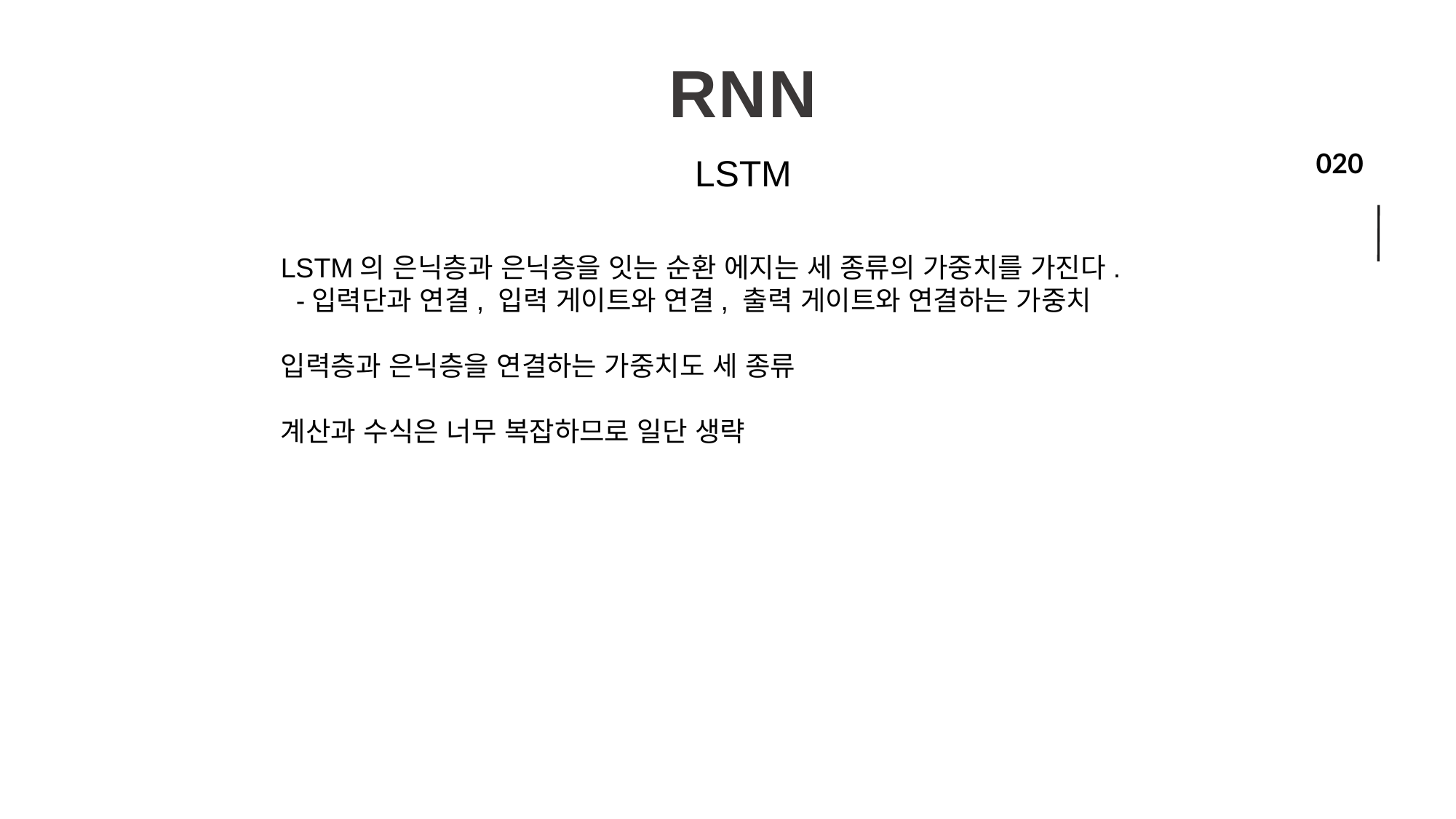

RNN
LSTM
LSTM의 은닉층과 은닉층을 잇는 순환 에지는 세 종류의 가중치를 가진다.
  -입력단과 연결, 입력 게이트와 연결, 출력 게이트와 연결하는 가중치

입력층과 은닉층을 연결하는 가중치도 세 종류

계산과 수식은 너무 복잡하므로 일단 생략